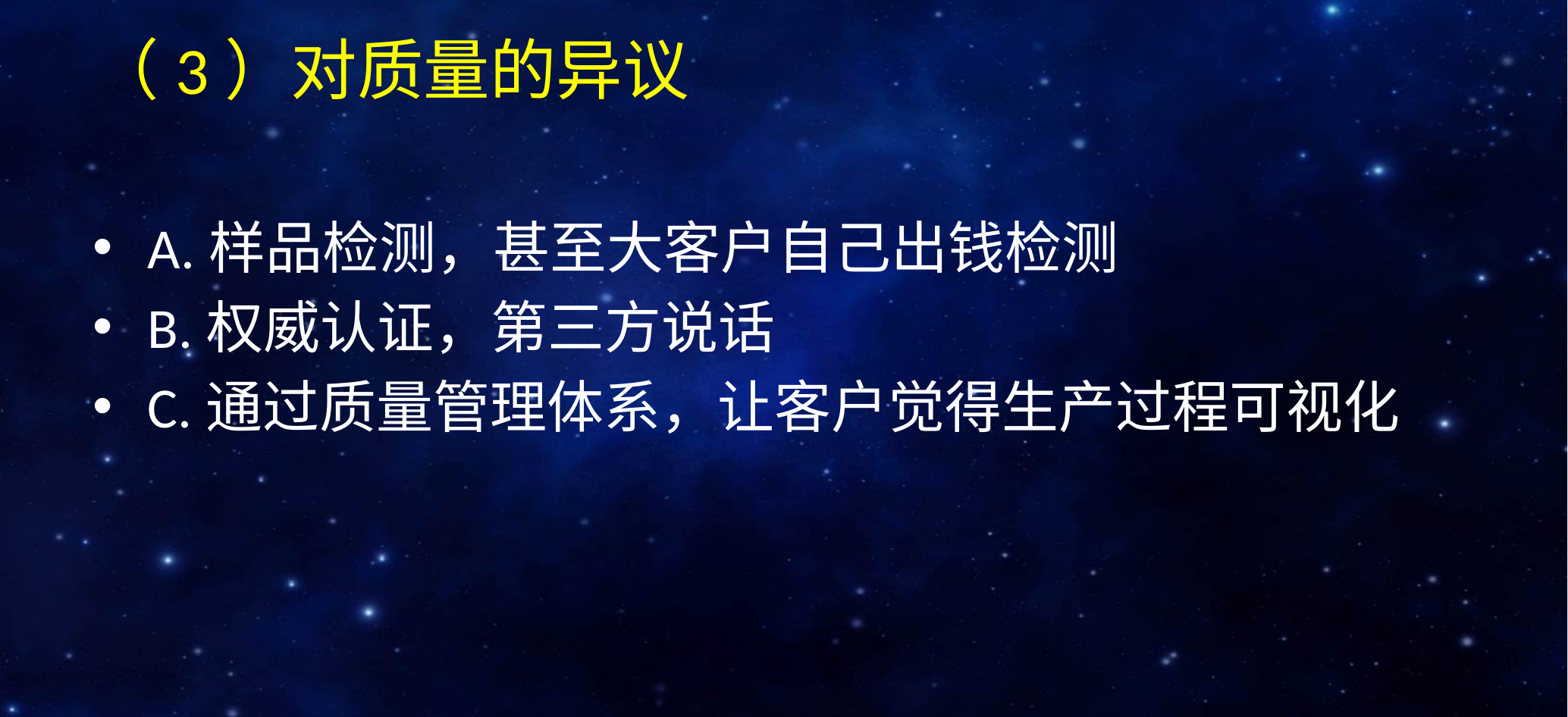

（3）对质量的异议

A.样品检测，甚至大客户自己出钱检测
B.权威认证，第三方说话
C.通过质量管理体系，让客户觉得生产过程可视化